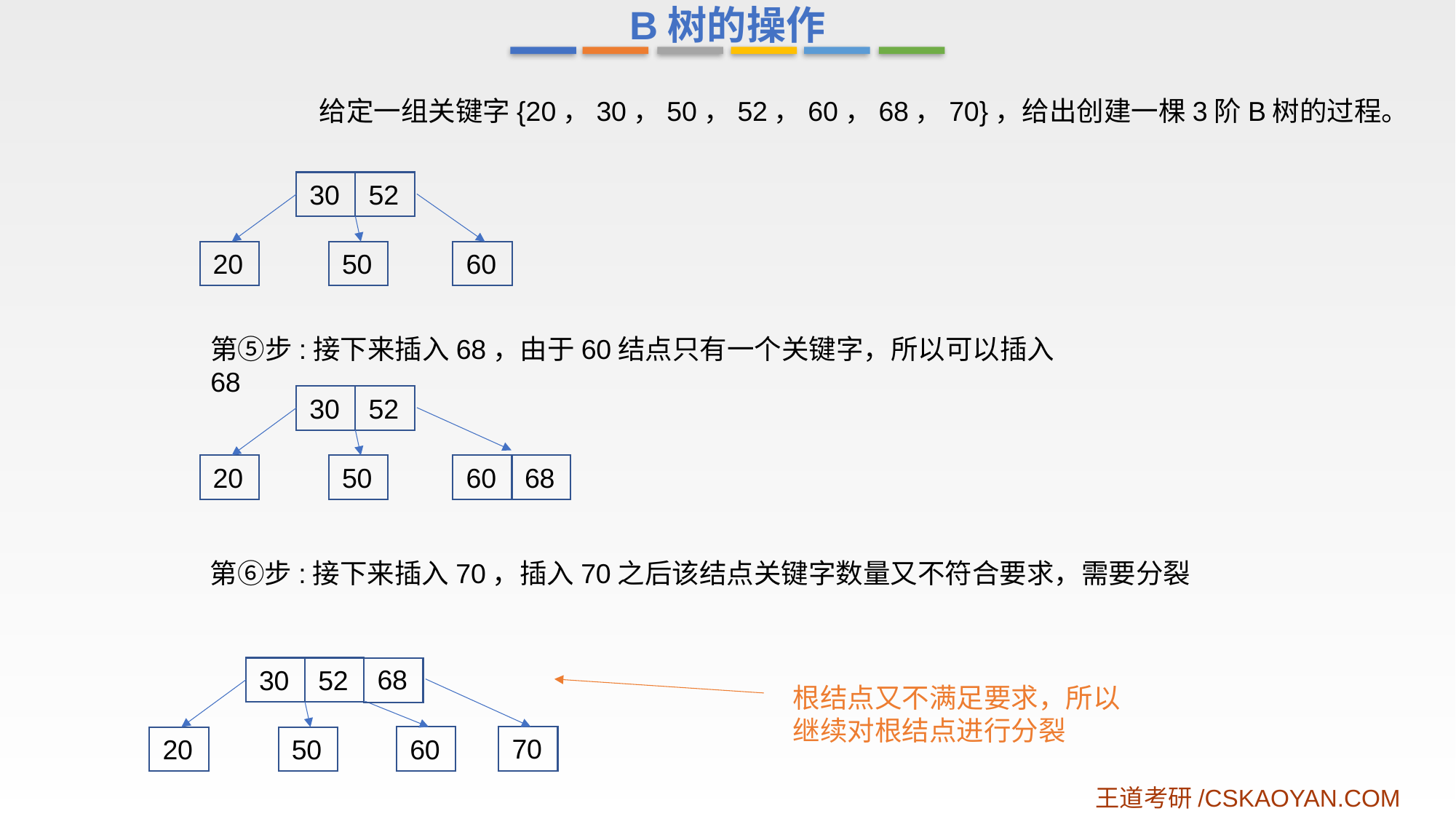

B树的操作

给定一组关键字{20，30，50，52，60，68，70}，给出创建一棵3阶B树的过程。

30

52

20

50

60
第⑤步:接下来插入68，由于60结点只有一个关键字，所以可以插入68

30

52

20

50

60

68
第⑥步:接下来插入70，插入70之后该结点关键字数量又不符合要求，需要分裂
68

30

52

根结点又不满足要求，所以继续对根结点进行分裂

70

60

20

50
王道考研/CSKAOYAN.COM